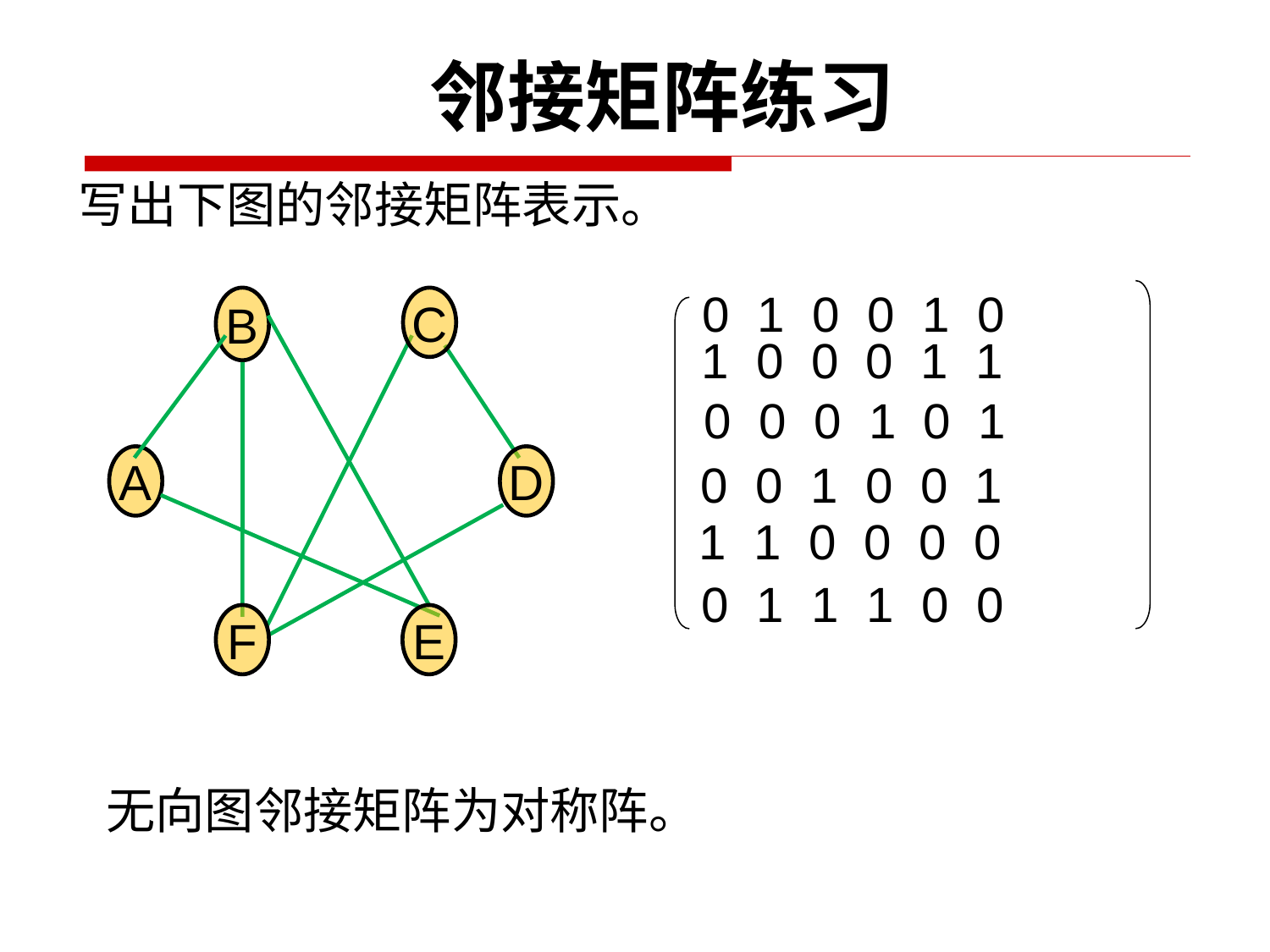

邻接矩阵练习
写出下图的邻接矩阵表示。
0  1  0  0  1  0

B
C

A
D

F
E
1  0  0  0  1  1
0  0  0  1  0  1
0  0  1  0  0  1
1  1  0  0  0  0
0  1  1  1  0  0
无向图邻接矩阵为对称阵。